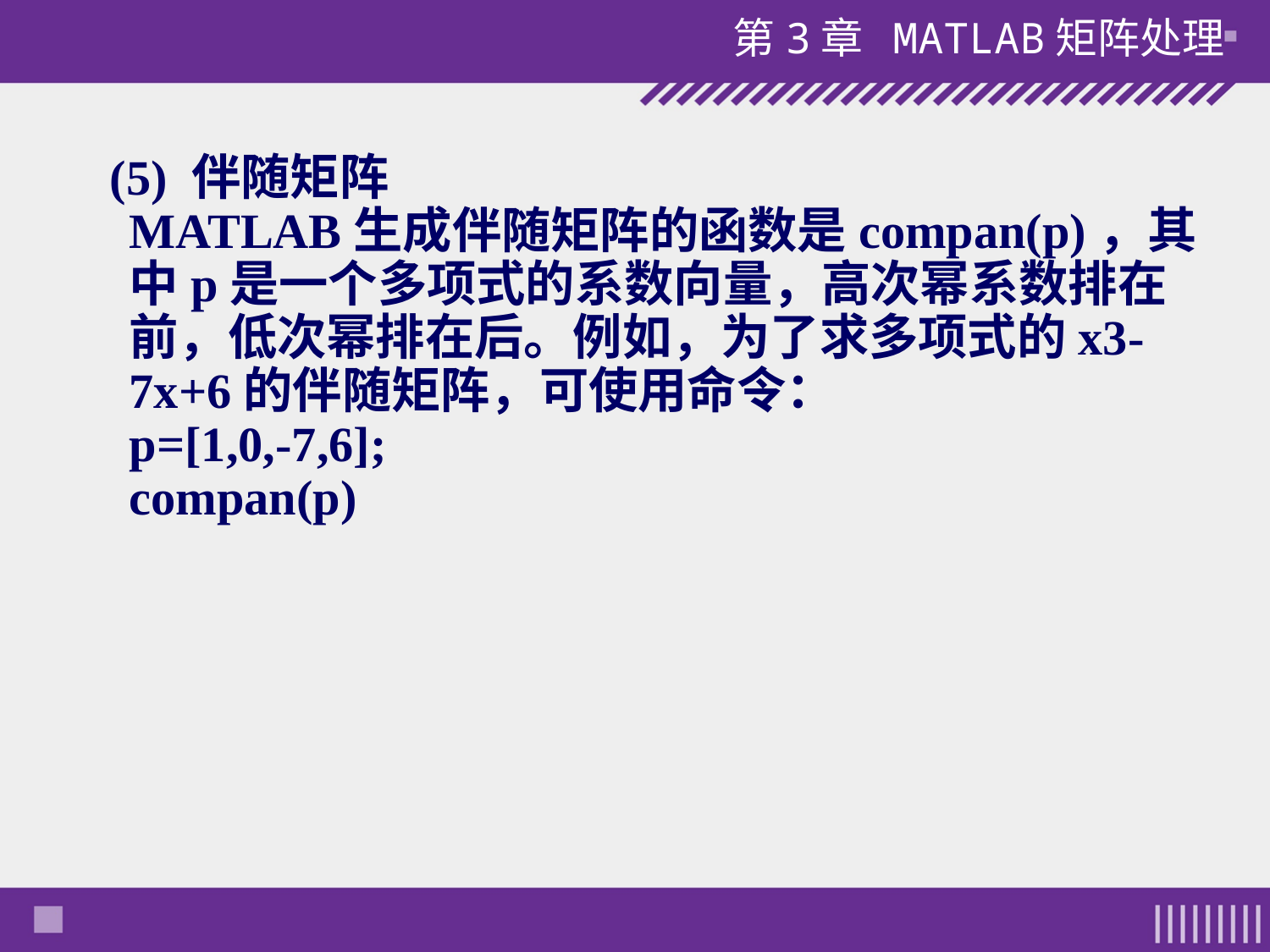

(5) 伴随矩阵
MATLAB生成伴随矩阵的函数是compan(p)，其中p是一个多项式的系数向量，高次幂系数排在前，低次幂排在后。例如，为了求多项式的x3-7x+6的伴随矩阵，可使用命令：
p=[1,0,-7,6];
compan(p)